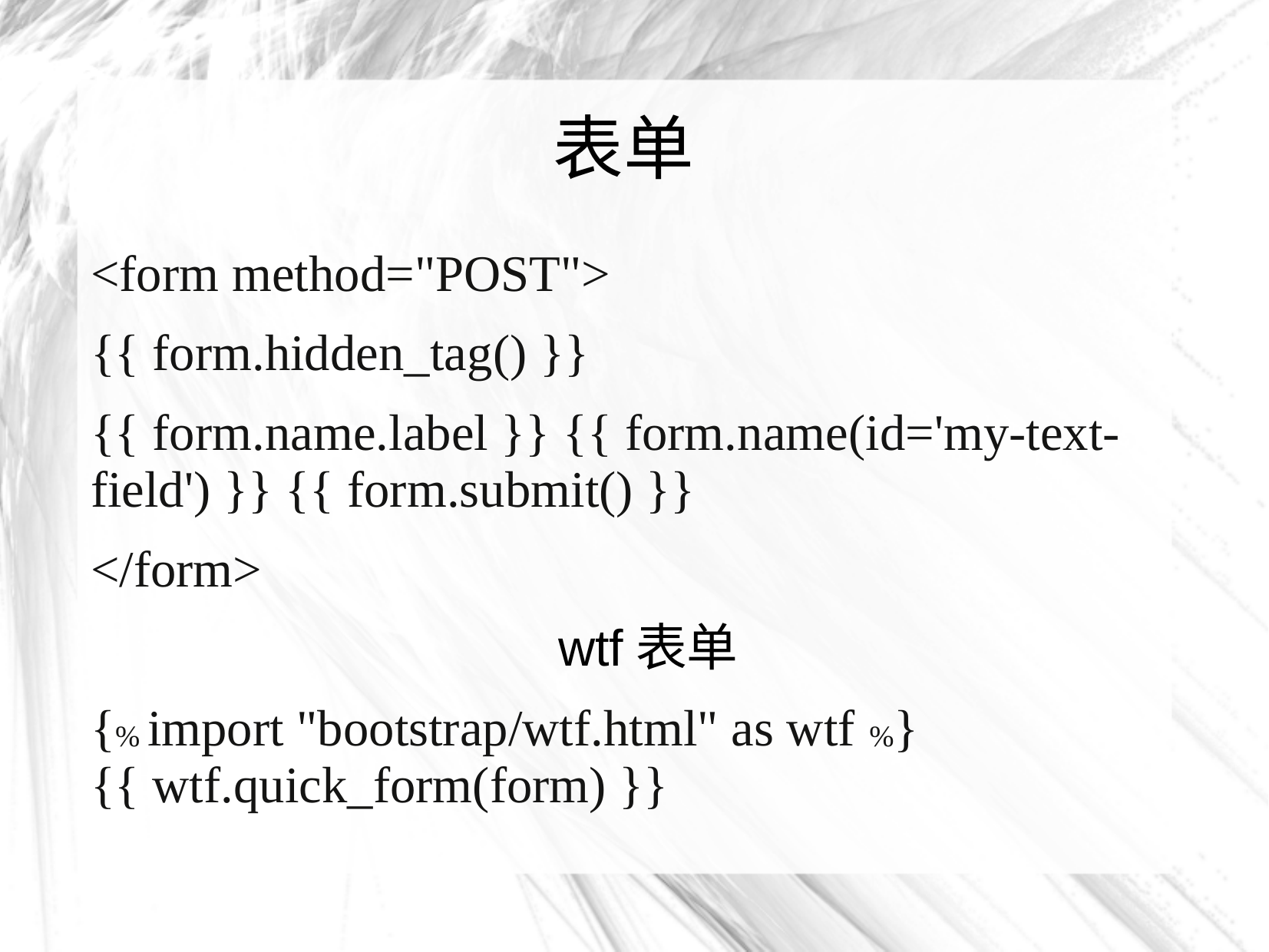

# 表单
<form method="POST">
{{ form.hidden_tag() }}
{{ form.name.label }} {{ form.name(id='my-text-field') }} {{ form.submit() }}
</form>
wtf表单
{% import "bootstrap/wtf.html" as wtf %} {{ wtf.quick_form(form) }}